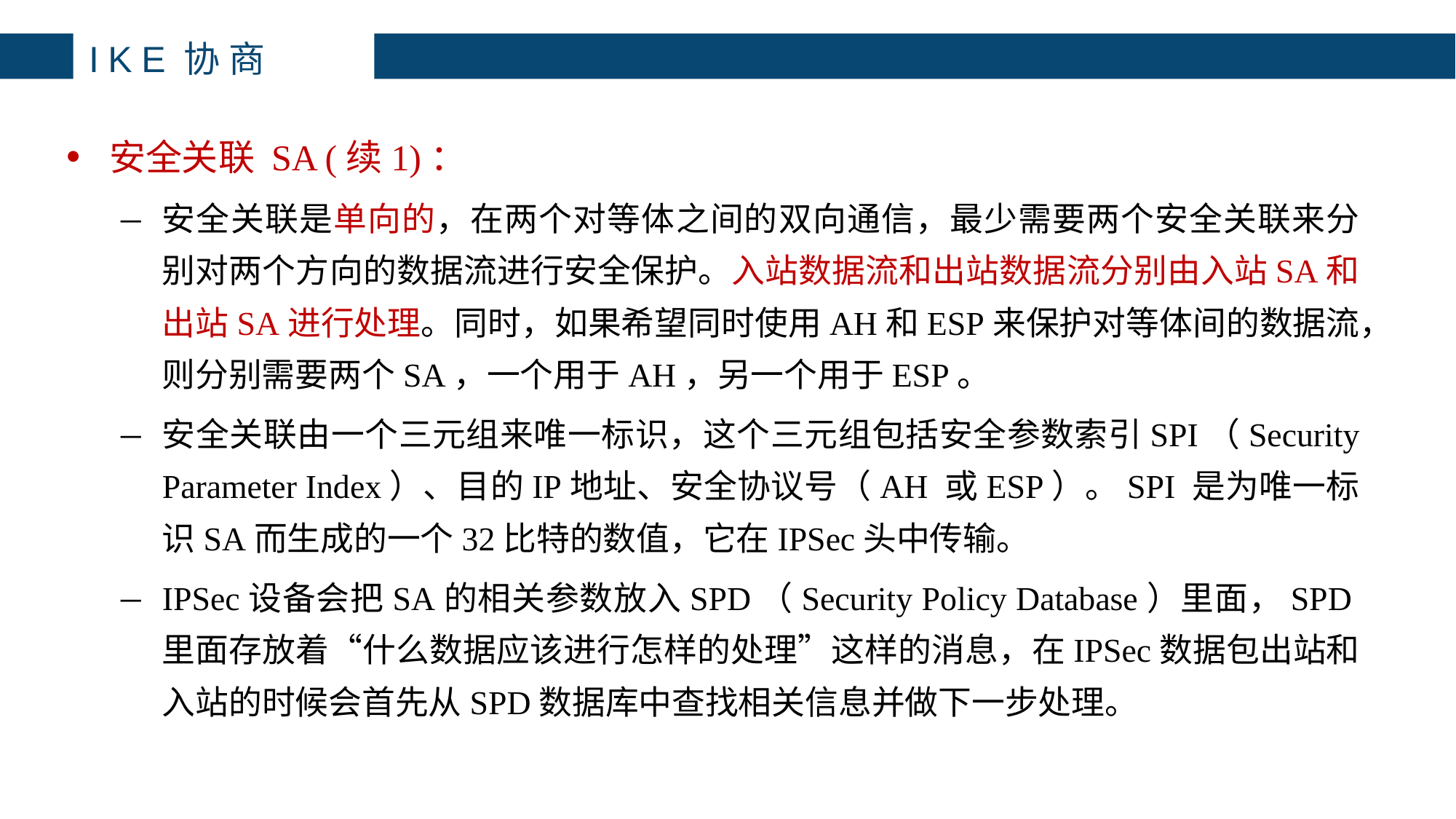

# IKE协商
安全关联 SA (续1)：
安全关联是单向的，在两个对等体之间的双向通信，最少需要两个安全关联来分别对两个方向的数据流进行安全保护。入站数据流和出站数据流分别由入站SA和出站SA进行处理。同时，如果希望同时使用AH和ESP来保护对等体间的数据流，则分别需要两个SA，一个用于AH，另一个用于ESP。
安全关联由一个三元组来唯一标识，这个三元组包括安全参数索引SPI（Security Parameter Index）、目的IP地址、安全协议号（AH 或ESP）。SPI 是为唯一标识SA而生成的一个32比特的数值，它在IPSec头中传输。
IPSec设备会把SA的相关参数放入SPD（Security Policy Database）里面，SPD里面存放着“什么数据应该进行怎样的处理”这样的消息，在IPSec数据包出站和入站的时候会首先从SPD数据库中查找相关信息并做下一步处理。